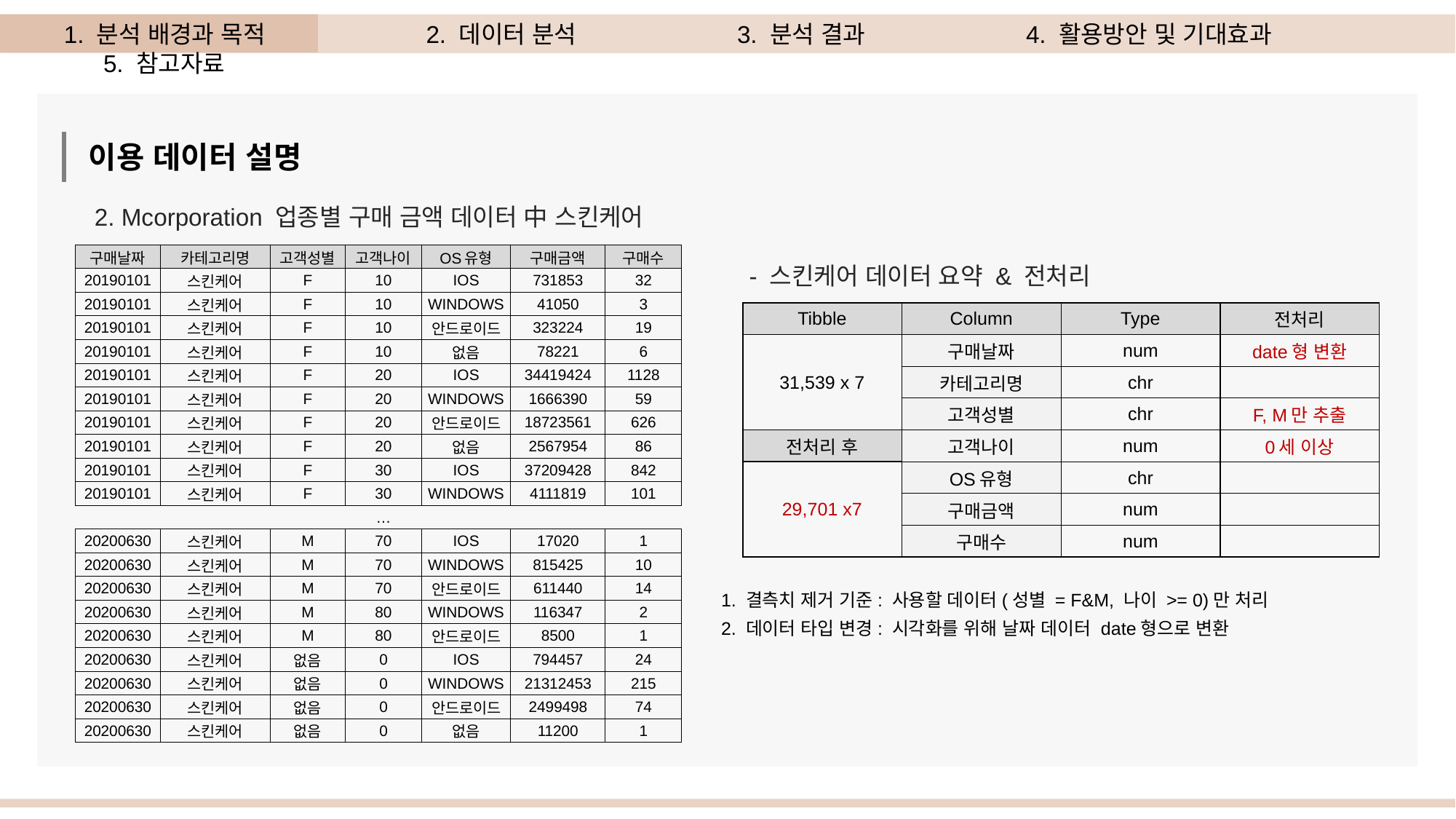

1. 분석 배경과 목적                       2. 데이터 분석                       3. 분석 결과                       4. 활용방안 및 기대효과                       5. 참고자료

이용 데이터 설명
2. Mcorporation 업종별 구매 금액 데이터 中 스킨케어
| 구매날짜 | 카테고리명 | 고객성별 | 고객나이 | OS유형 | 구매금액 | 구매수 |
| --- | --- | --- | --- | --- | --- | --- |
| 20190101 | 스킨케어 | F | 10 | IOS | 731853 | 32 |
| 20190101 | 스킨케어 | F | 10 | WINDOWS | 41050 | 3 |
| 20190101 | 스킨케어 | F | 10 | 안드로이드 | 323224 | 19 |
| 20190101 | 스킨케어 | F | 10 | 없음 | 78221 | 6 |
| 20190101 | 스킨케어 | F | 20 | IOS | 34419424 | 1128 |
| 20190101 | 스킨케어 | F | 20 | WINDOWS | 1666390 | 59 |
| 20190101 | 스킨케어 | F | 20 | 안드로이드 | 18723561 | 626 |
| 20190101 | 스킨케어 | F | 20 | 없음 | 2567954 | 86 |
| 20190101 | 스킨케어 | F | 30 | IOS | 37209428 | 842 |
| 20190101 | 스킨케어 | F | 30 | WINDOWS | 4111819 | 101 |
|  |  |  | … |  |  |  |
| 20200630 | 스킨케어 | M | 70 | IOS | 17020 | 1 |
| 20200630 | 스킨케어 | M | 70 | WINDOWS | 815425 | 10 |
| 20200630 | 스킨케어 | M | 70 | 안드로이드 | 611440 | 14 |
| 20200630 | 스킨케어 | M | 80 | WINDOWS | 116347 | 2 |
| 20200630 | 스킨케어 | M | 80 | 안드로이드 | 8500 | 1 |
| 20200630 | 스킨케어 | 없음 | 0 | IOS | 794457 | 24 |
| 20200630 | 스킨케어 | 없음 | 0 | WINDOWS | 21312453 | 215 |
| 20200630 | 스킨케어 | 없음 | 0 | 안드로이드 | 2499498 | 74 |
| 20200630 | 스킨케어 | 없음 | 0 | 없음 | 11200 | 1 |
- 스킨케어 데이터 요약 & 전처리
| Tibble | Column | Type | 전처리 |
| --- | --- | --- | --- |
| 31,539 x 7 | 구매날짜 | num | date형 변환 |
|  | 카테고리명 | chr |  |
|  | 고객성별 | chr | F, M만 추출 |
| 전처리 후 | 고객나이 | num | 0세 이상 |
| 29,701 x7 | OS유형 | chr |  |
|  | 구매금액 | num |  |
|  | 구매수 | num |  |
1. 결측치 제거 기준: 사용할 데이터(성별 = F&M, 나이 >= 0)만 처리
2. 데이터 타입 변경: 시각화를 위해 날짜 데이터 date형으로 변환